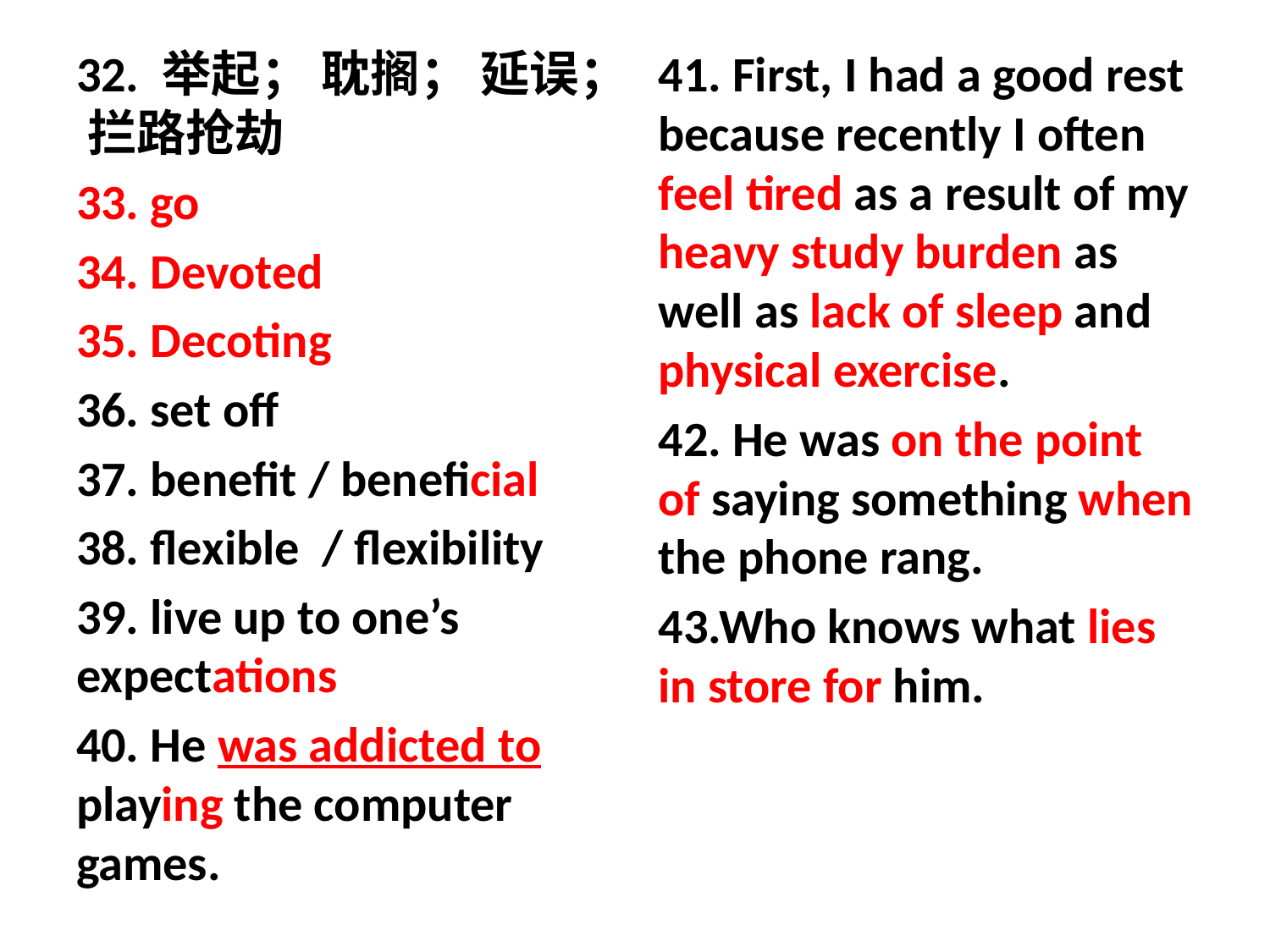

32. 举起； 耽搁； 延误； 拦路抢劫
33. go
34. Devoted
35. Decoting
36. set off
37. benefit / beneficial
38. flexible  / flexibility
39. live up to one’s expectations
40. He was addicted to playing the computer games.
41. First, I had a good rest because recently I often feel tired as a result of my heavy study burden as well as lack of sleep and physical exercise.
42. He was on the point of saying something when the phone rang.
43.Who knows what lies in store for him.
#